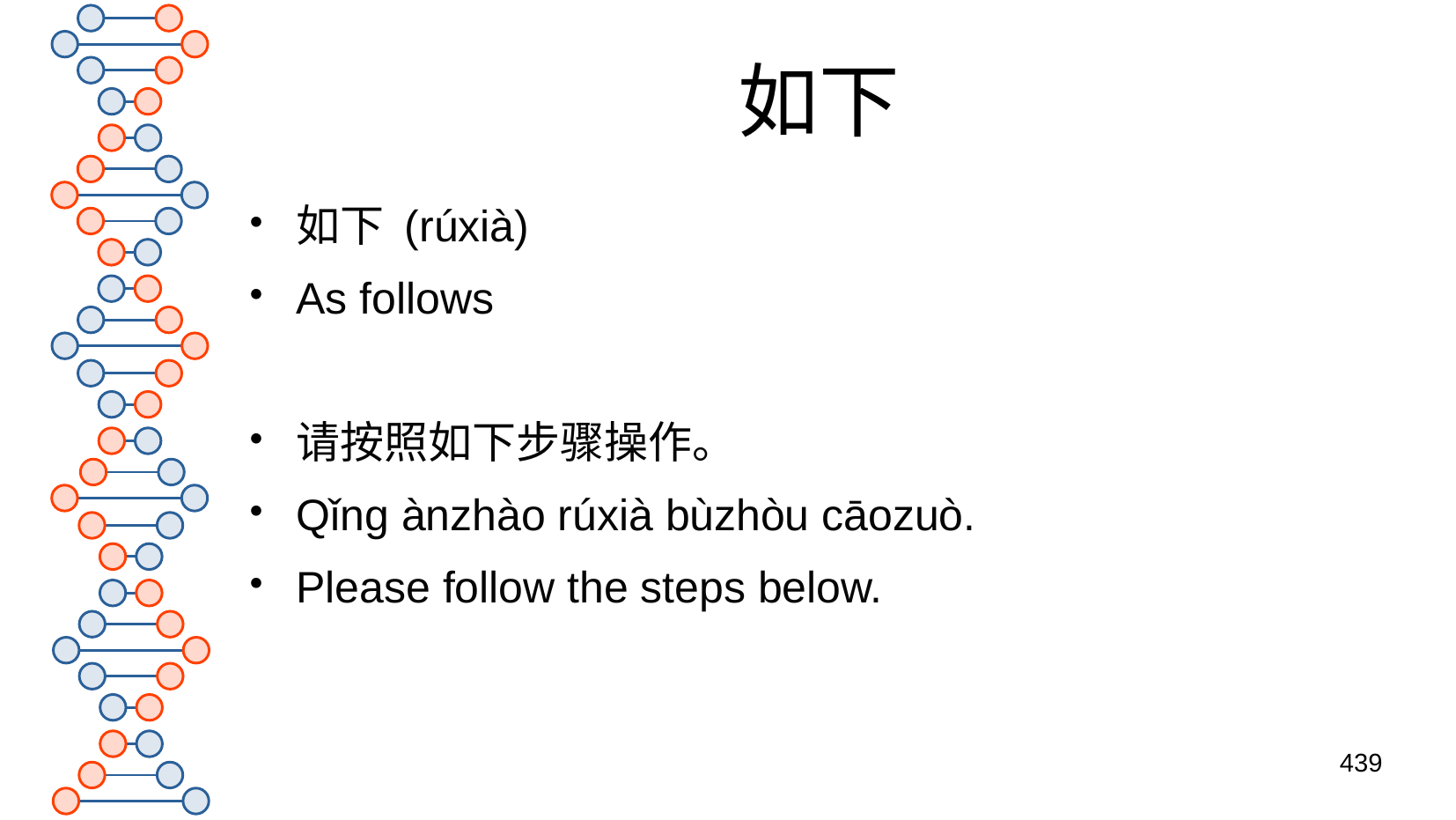

# 如下
如下 (rúxià)
As follows

请按照如下步骤操作。
Qǐng ànzhào rúxià bùzhòu cāozuò.
Please follow the steps below.

439